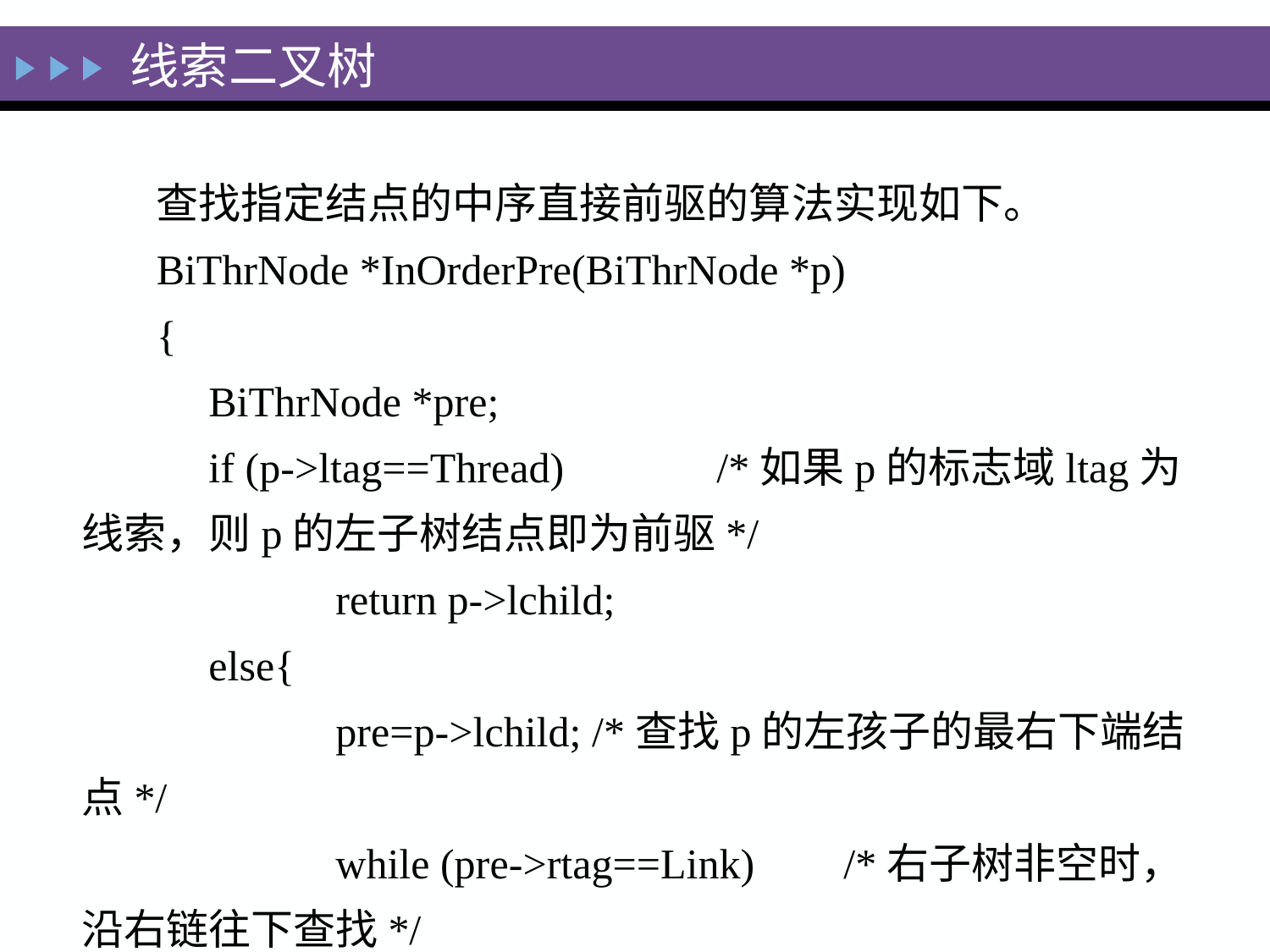

# 线索二叉树
查找指定结点的中序直接前驱的算法实现如下。
BiThrNode *InOrderPre(BiThrNode *p)
{
	BiThrNode *pre;
	if (p->ltag==Thread)		/*如果p的标志域ltag为线索，则p的左子树结点即为前驱*/
		return p->lchild;
	else{
		pre=p->lchild; /*查找p的左孩子的最右下端结点*/
		while (pre->rtag==Link)	/*右子树非空时，沿右链往下查找*/
			pre=pre->rchild;
		return pre;	/*pre就是最右下端结点*/
	}
}